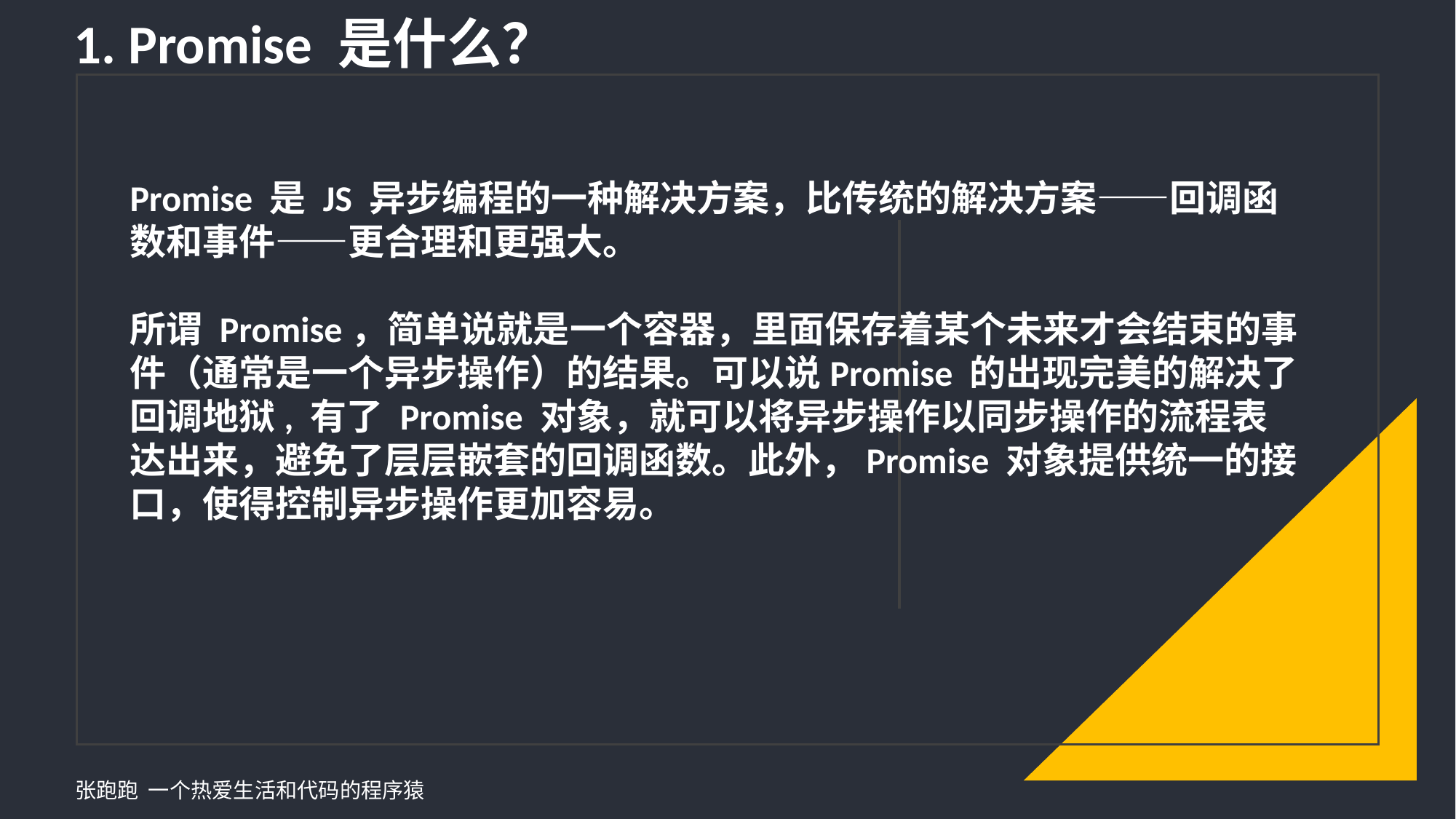

1. Promise 是什么？

Promise 是 JS 异步编程的一种解决方案，比传统的解决方案——回调函数和事件——更合理和更强大。
所谓 Promise，简单说就是一个容器，里面保存着某个未来才会结束的事件（通常是一个异步操作）的结果。可以说Promise 的出现完美的解决了回调地狱, 有了 Promise 对象，就可以将异步操作以同步操作的流程表达出来，避免了层层嵌套的回调函数。此外，Promise 对象提供统一的接口，使得控制异步操作更加容易。

张跑跑  一个热爱生活和代码的程序猿